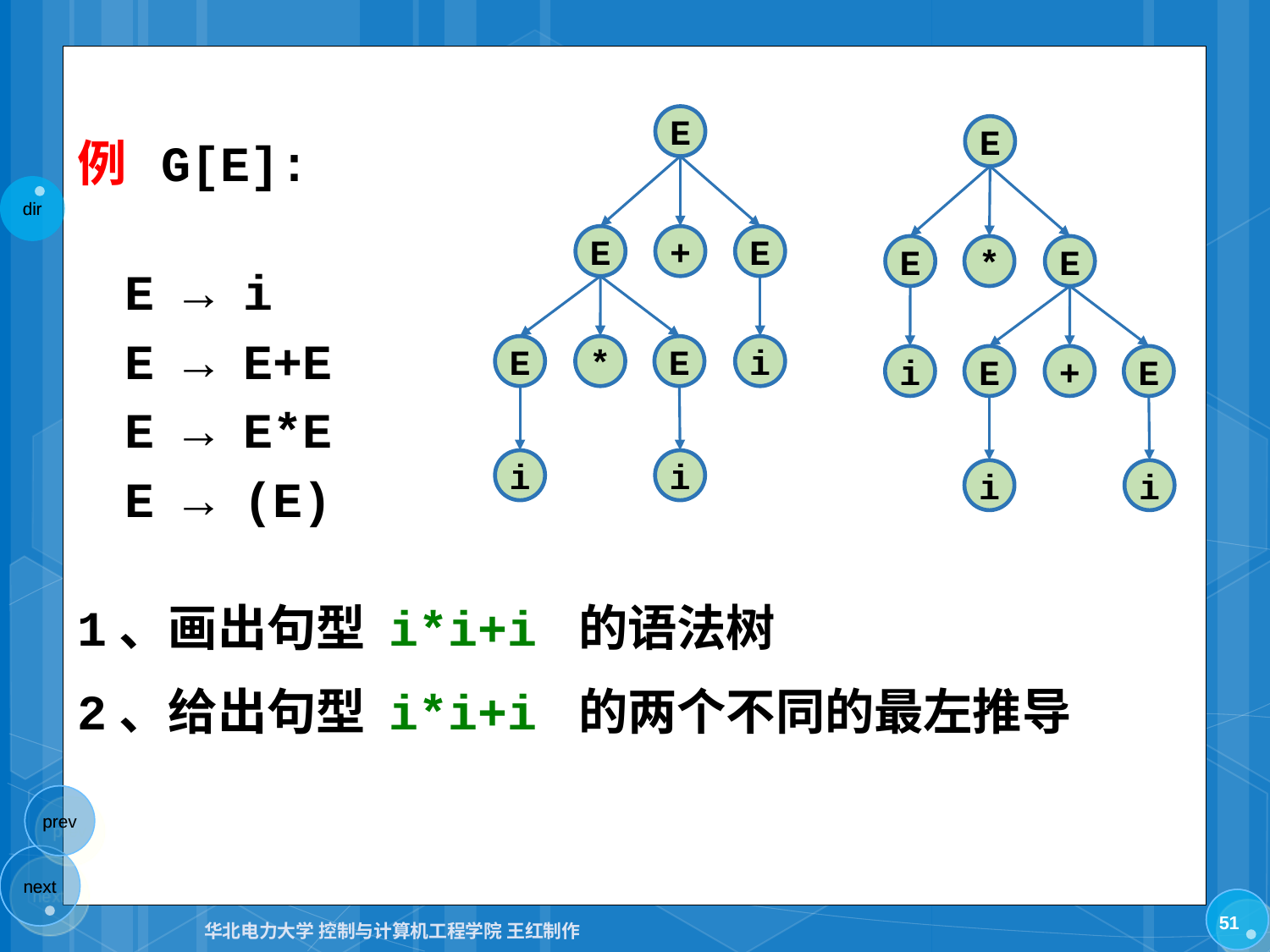

E
E
例  G[E]:
E → i
	E → E+E
	E → E*E
	E → (E)
1、画出句型 i*i+i 的语法树
2、给出句型 i*i+i 的两个不同的最左推导
E
+
E
E
*
E
E
*
E
i
i
E
+
E
i
i
i
i
51
华北电力大学 控制与计算机工程学院 王红制作